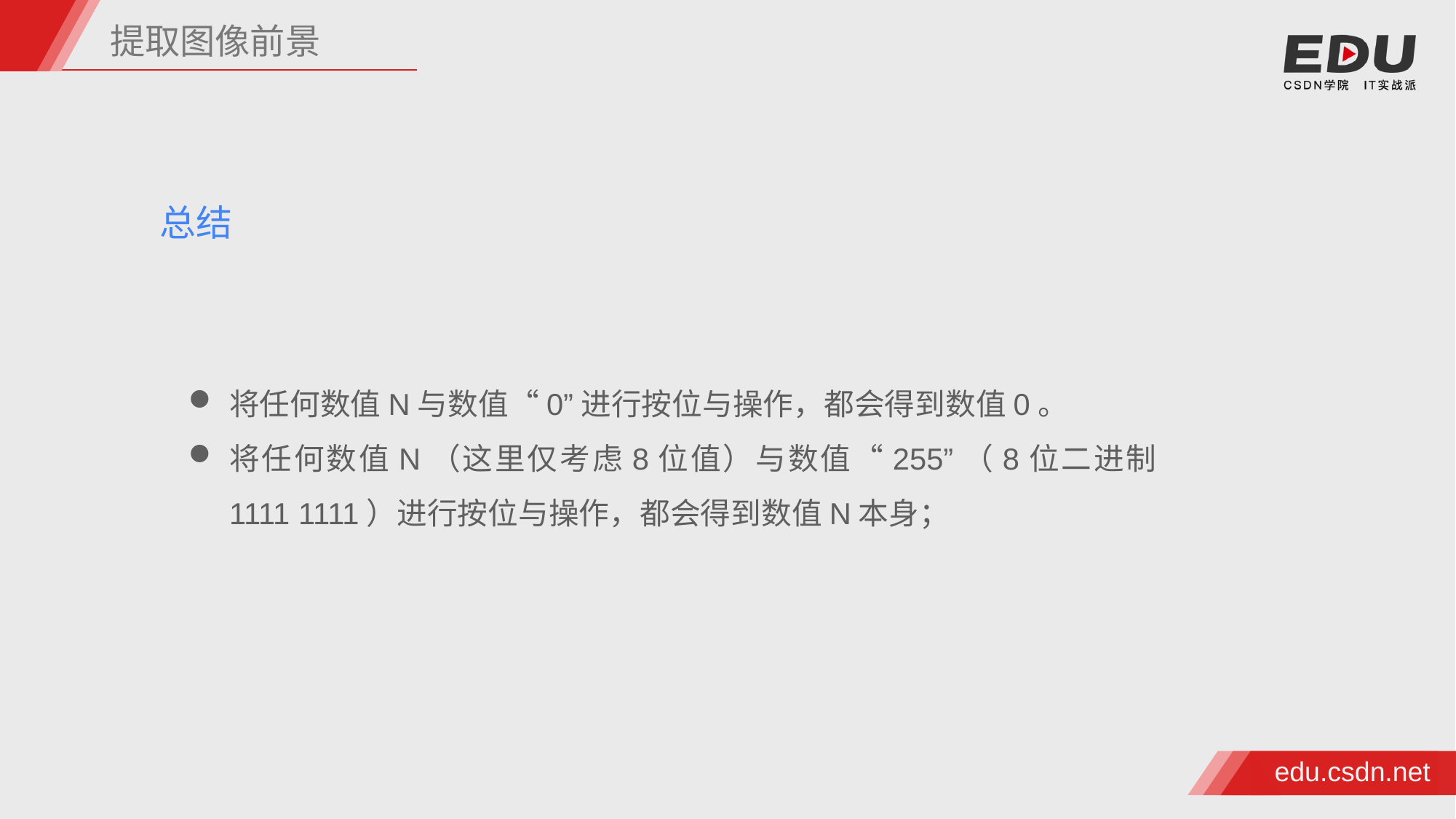

提取图像前景
总结
将任何数值N与数值“0”进行按位与操作，都会得到数值0。
将任何数值N（这里仅考虑8位值）与数值“255”（8位二进制1111 1111）进行按位与操作，都会得到数值N本身；